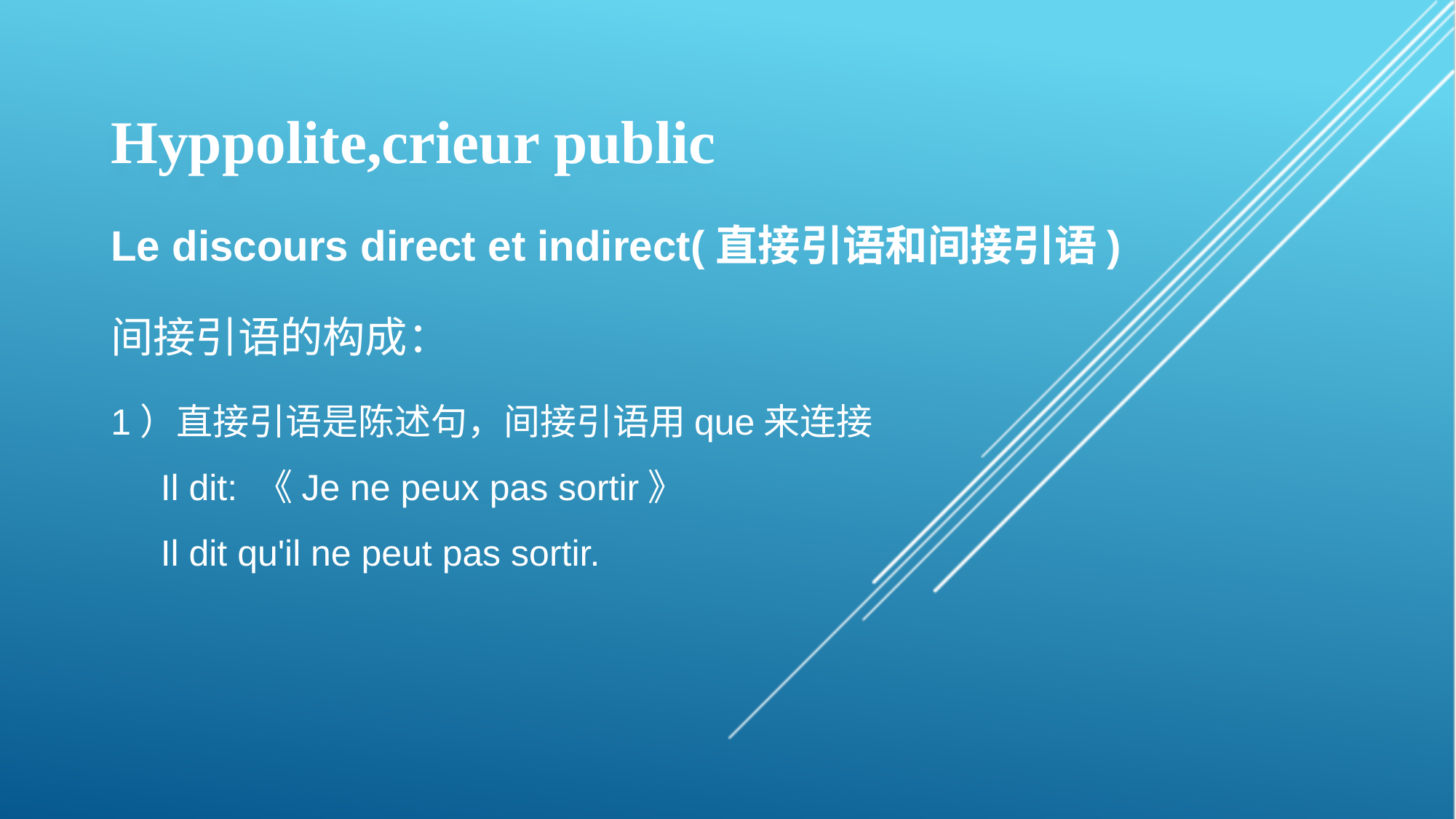

# Hyppolite,crieur public
Le discours direct et indirect(直接引语和间接引语)
间接引语的构成：
1）直接引语是陈述句，间接引语用que来连接
     Il dit: 《Je ne peux pas sortir》
     Il dit qu'il ne peut pas sortir.